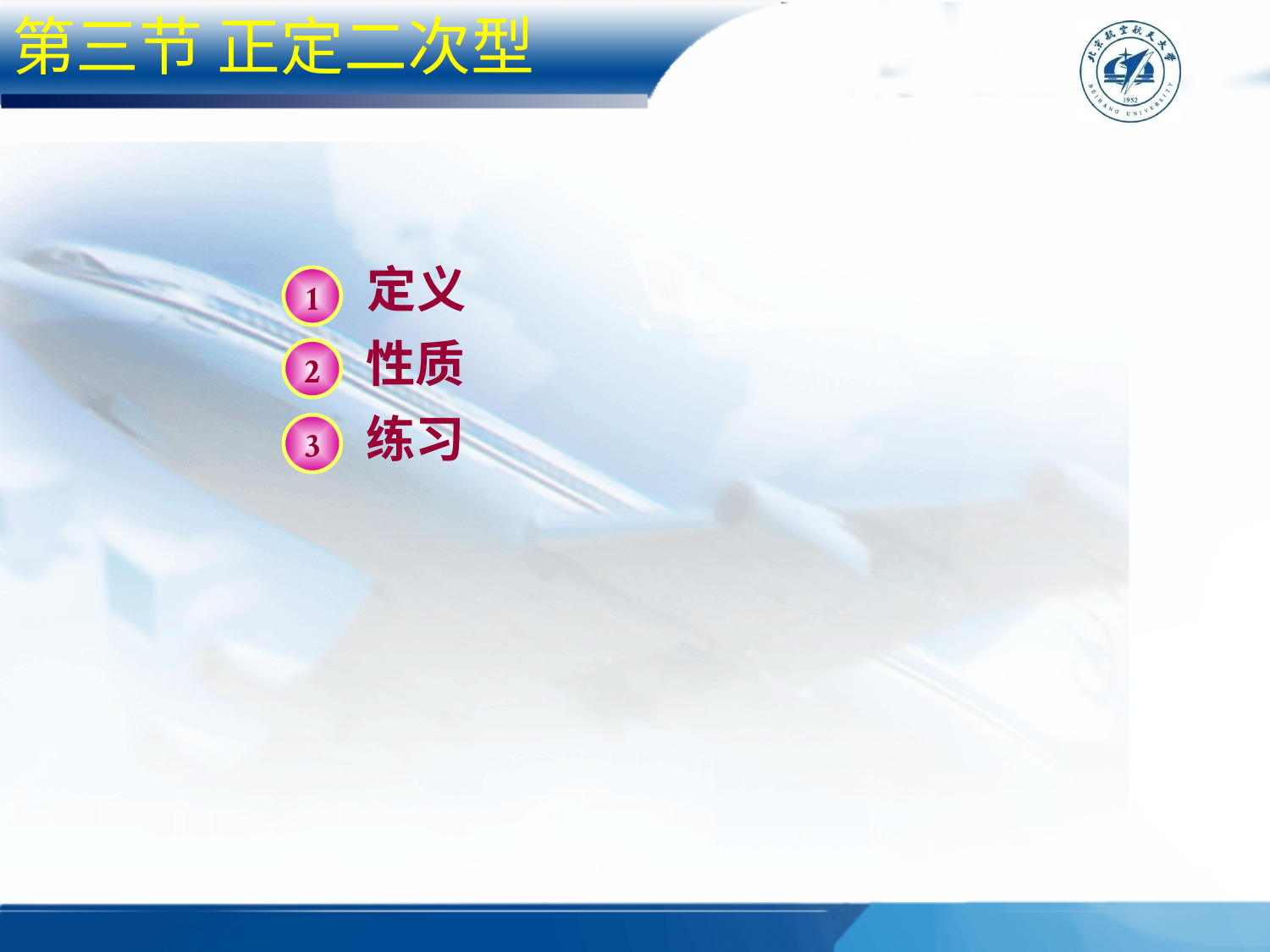

第三节 正定二次型
定义
1
性质
2
练习
3